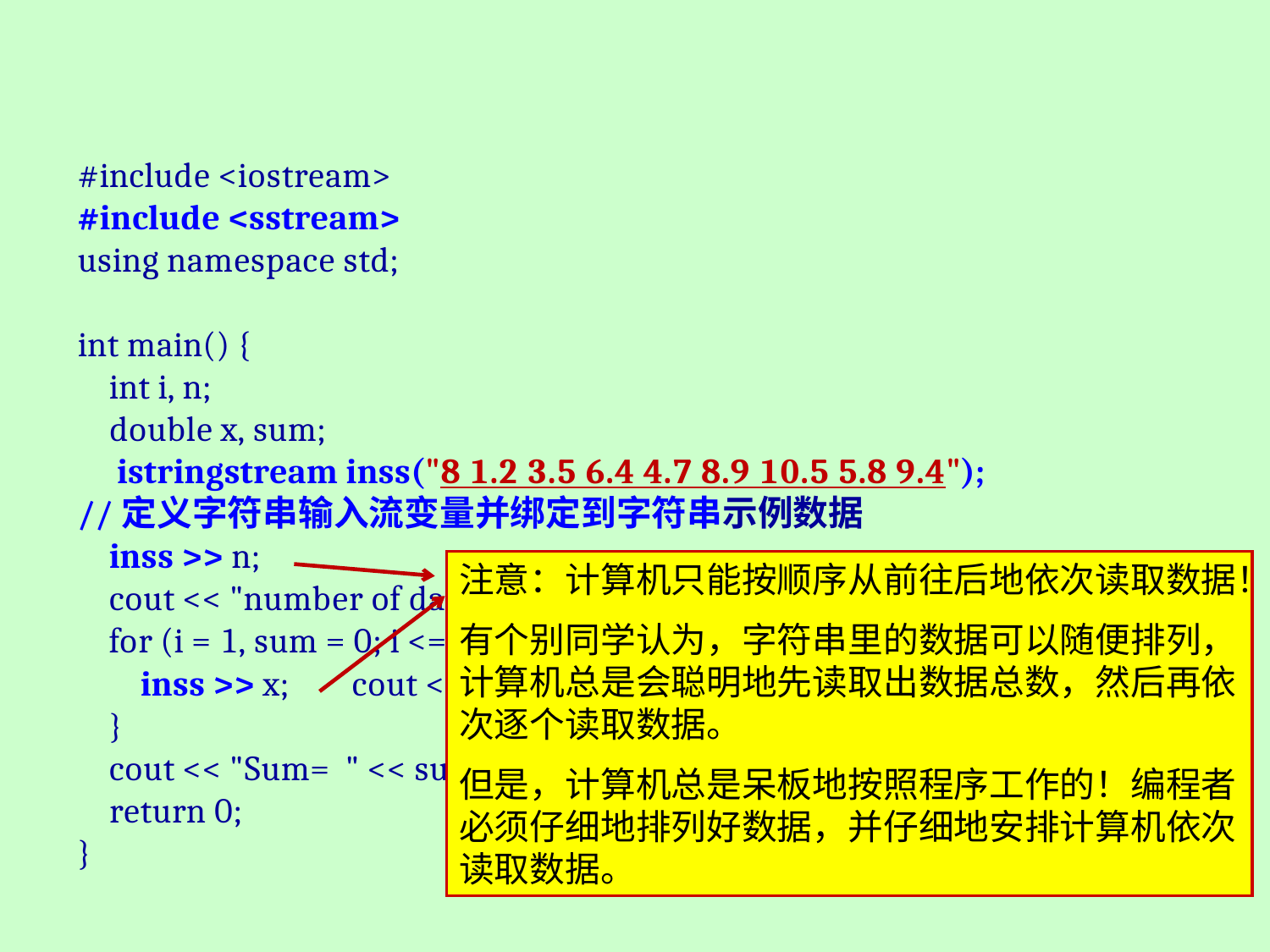

#include <iostream>
#include <sstream>
using namespace std;

int main() {
    int i, n;
    double x, sum;
     istringstream inss("8 1.2 3.5 6.4 4.7 8.9 10.5 5.8 9.4");
//定义字符串输入流变量并绑定到字符串示例数据
    inss >> n;
    cout << "number of data items: " << n << endl;
    for (i = 1, sum = 0; i <= n; ++i) {
        inss >> x;        cout << i <<" : " << x << endl;        sum += x;
    }
    cout << "Sum=  " << sum << endl;
    return 0;
}
注意：计算机只能按顺序从前往后地依次读取数据！
有个别同学认为，字符串里的数据可以随便排列，计算机总是会聪明地先读取出数据总数，然后再依次逐个读取数据。
但是，计算机总是呆板地按照程序工作的！编程者必须仔细地排列好数据，并仔细地安排计算机依次读取数据。
73